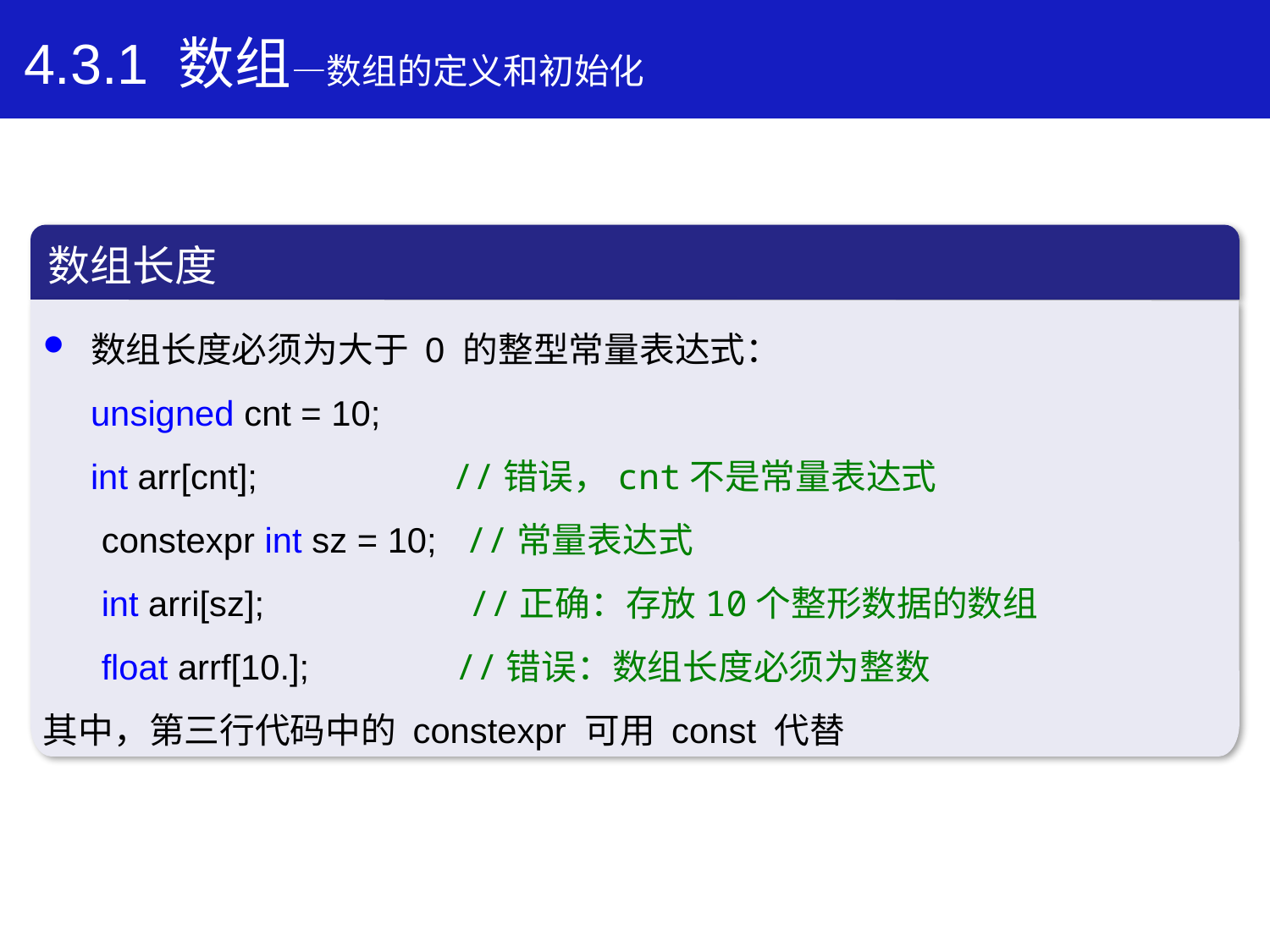

4.3.1 数组—数组的定义和初始化
数组长度
数组长度必须为大于 0 的整型常量表达式：
unsigned cnt = 10;
int arr[cnt];                    //错误，cnt不是常量表达式
      constexpr int sz = 10;   //常量表达式
      int arri[sz];                     //正确：存放10个整形数据的数组
      float arrf[10.];               //错误：数组长度必须为整数
其中，第三行代码中的 constexpr 可用 const 代替
37